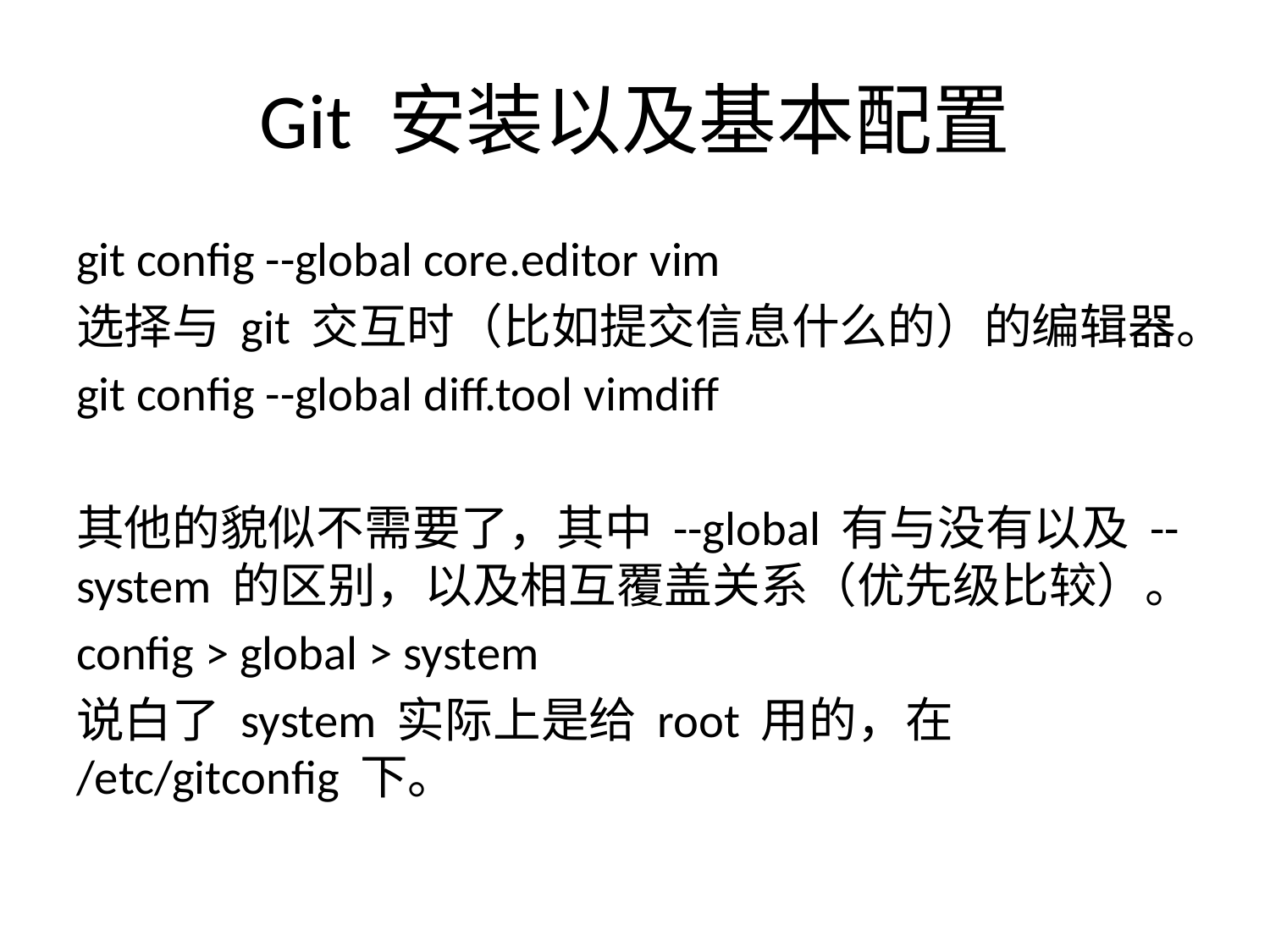

# Git 安装以及基本配置
git config --global core.editor vim
选择与 git 交互时（比如提交信息什么的）的编辑器。
git config --global diff.tool vimdiff

其他的貌似不需要了，其中 --global 有与没有以及 --system 的区别，以及相互覆盖关系（优先级比较）。
config > global > system
说白了 system 实际上是给 root 用的，在 /etc/gitconfig 下。